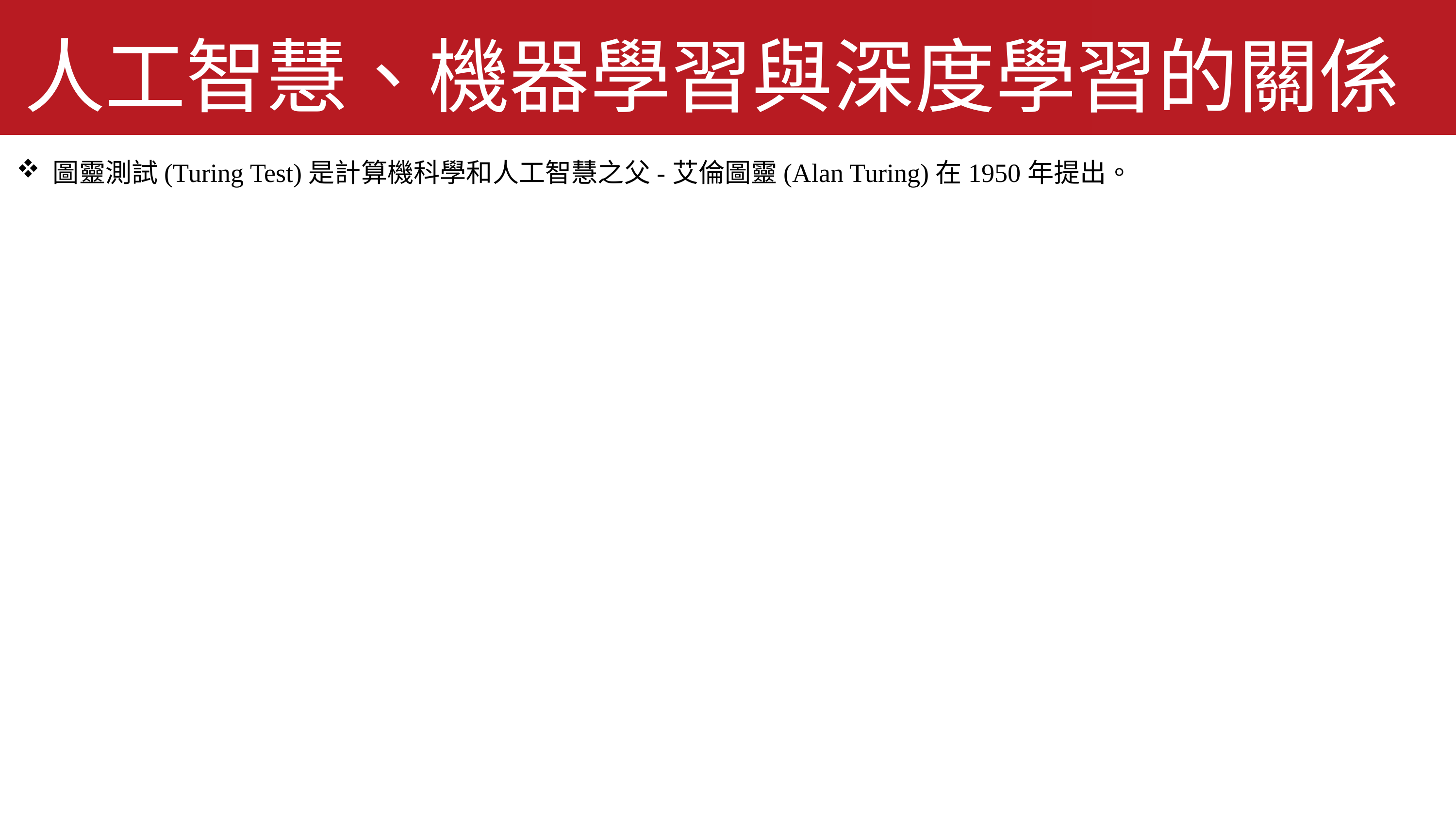

人工智慧、機器學習與深度學習的關係
圖靈測試(Turing Test)是計算機科學和人工智慧之父-艾倫圖靈(Alan Turing)在1950年提出。